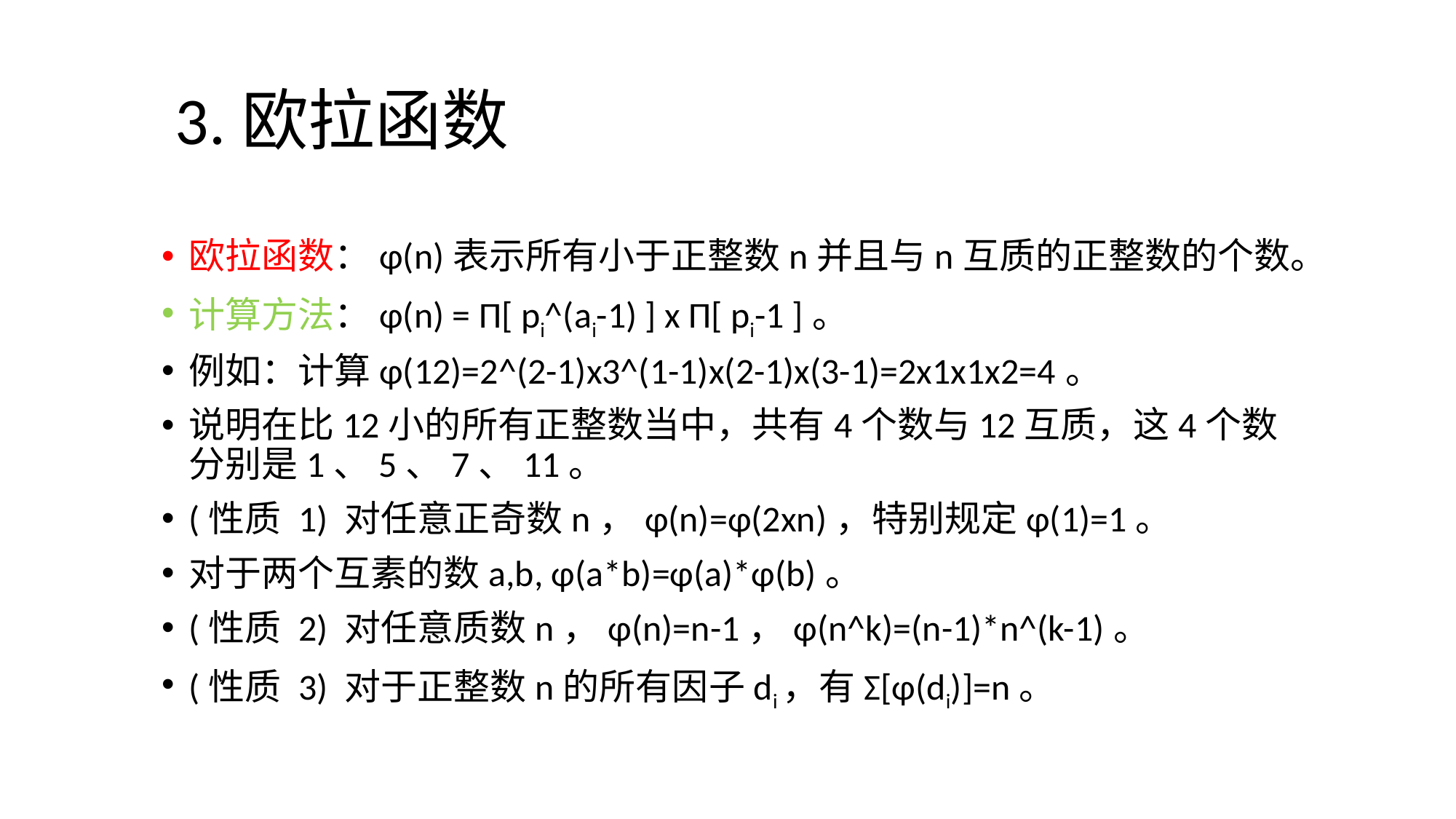

# 3.欧拉函数
欧拉函数：φ(n)表示所有小于正整数n并且与n互质的正整数的个数。
计算方法：φ(n) = Π[ pi^(ai-1) ] x Π[ pi-1 ]。
例如：计算φ(12)=2^(2-1)x3^(1-1)x(2-1)x(3-1)=2x1x1x2=4。
说明在比12小的所有正整数当中，共有4个数与12互质，这4个数分别是1、5、7、11。
(性质 1) 对任意正奇数n，φ(n)=φ(2xn)，特别规定φ(1)=1。
对于两个互素的数a,b, φ(a*b)=φ(a)*φ(b)。
(性质 2) 对任意质数n，φ(n)=n-1，φ(n^k)=(n-1)*n^(k-1)。
(性质 3) 对于正整数n的所有因子di，有Σ[φ(di)]=n。
36